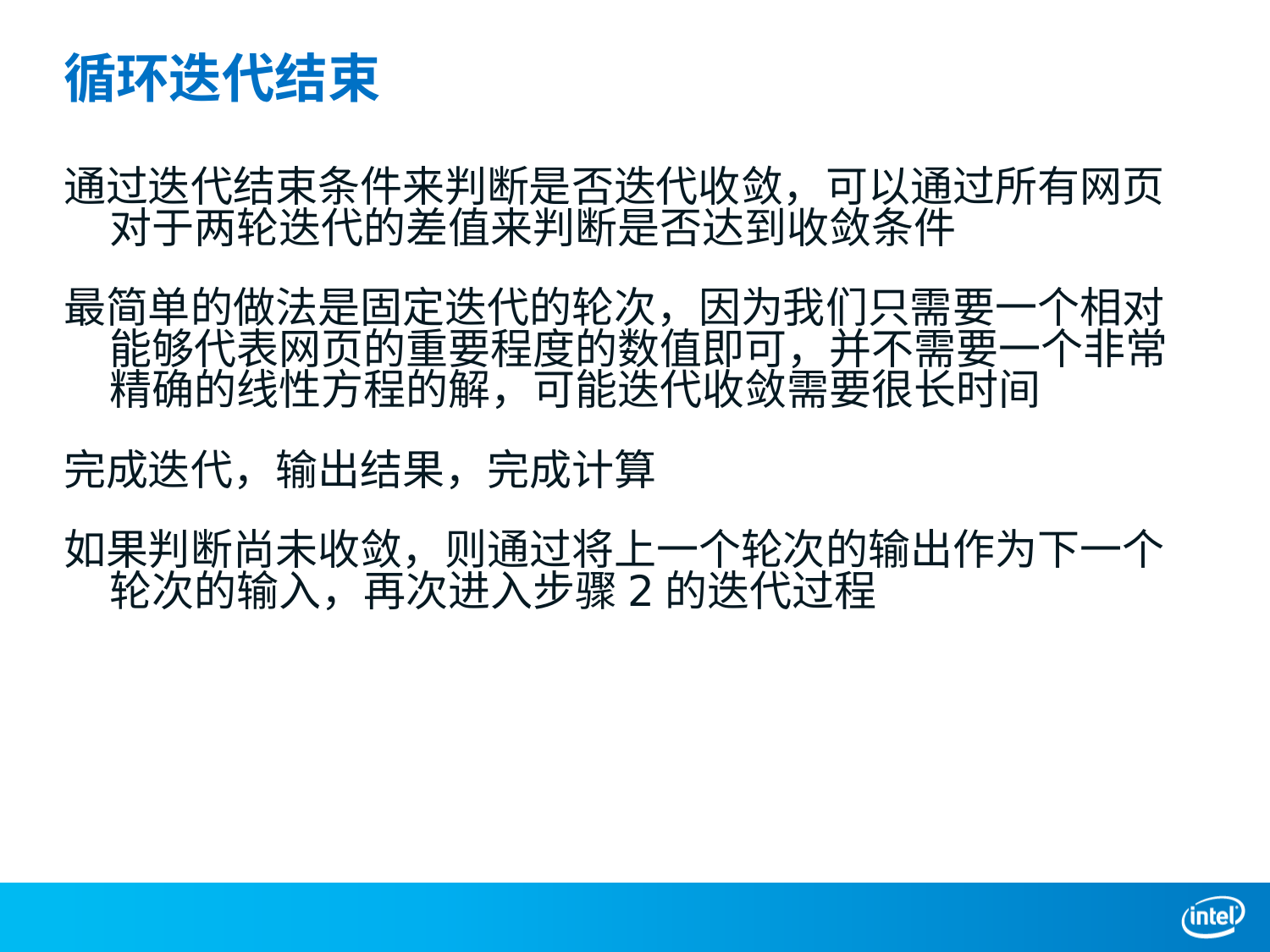

# 循环迭代结束
通过迭代结束条件来判断是否迭代收敛，可以通过所有网页对于两轮迭代的差值来判断是否达到收敛条件
最简单的做法是固定迭代的轮次，因为我们只需要一个相对能够代表网页的重要程度的数值即可，并不需要一个非常精确的线性方程的解，可能迭代收敛需要很长时间
完成迭代，输出结果，完成计算
如果判断尚未收敛，则通过将上一个轮次的输出作为下一个轮次的输入，再次进入步骤2的迭代过程